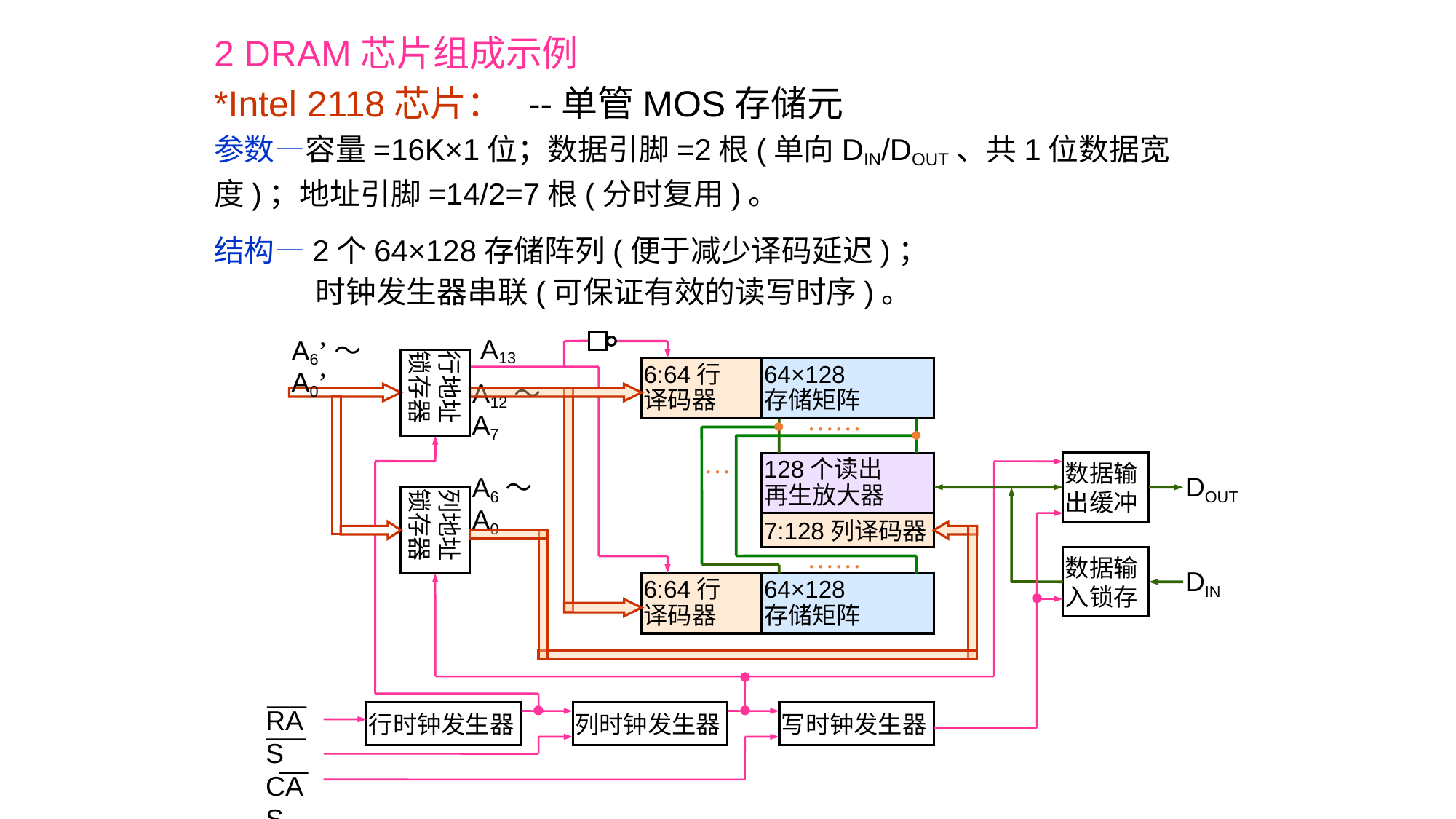

2 DRAM芯片组成示例
*Intel 2118芯片：  --单管MOS存储元
参数—容量=16K×1位；数据引脚=2根(单向DIN/DOUT、共1位数据宽度)；地址引脚=14/2=7根(分时复用)。
结构—2个64×128存储阵列(便于减少译码延迟)；
              时钟发生器串联(可保证有效的读写时序)。
A13

A6’～A0’
行地址
锁存器
64×128
存储矩阵
6:64行
译码器

A12～A7

……

…
数据输
出缓冲
128个读出
再生放大器

DOUT
列地址
锁存器
A6～A0

7:128列译码器

……
数据输
入锁存

DIN

6:64行
译码器
64×128
存储矩阵

RAS
CAS
 WE
行时钟发生器
列时钟发生器
写时钟发生器